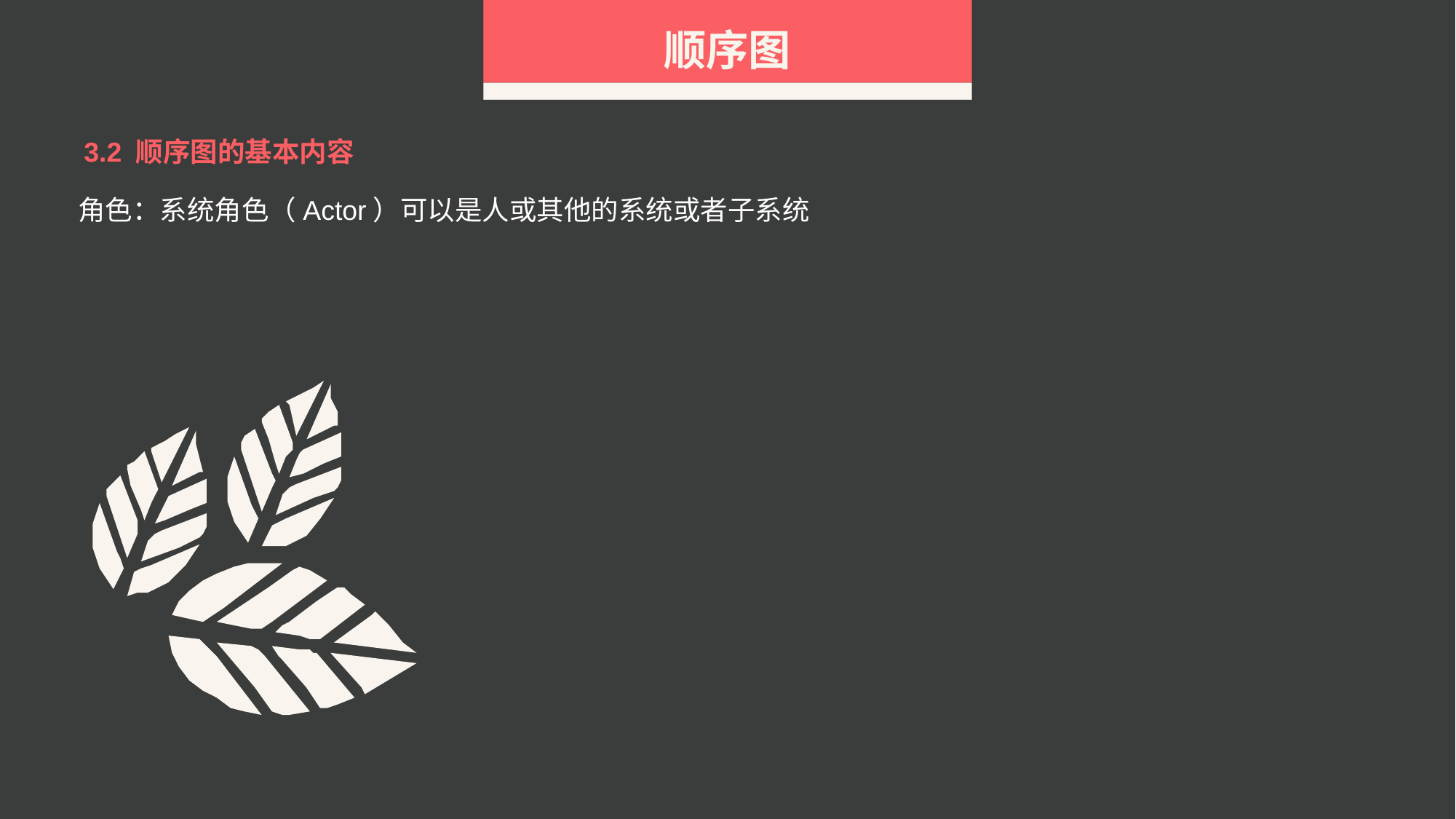

顺序图
3.2 顺序图的基本内容
角色：系统角色（Actor）可以是人或其他的系统或者子系统